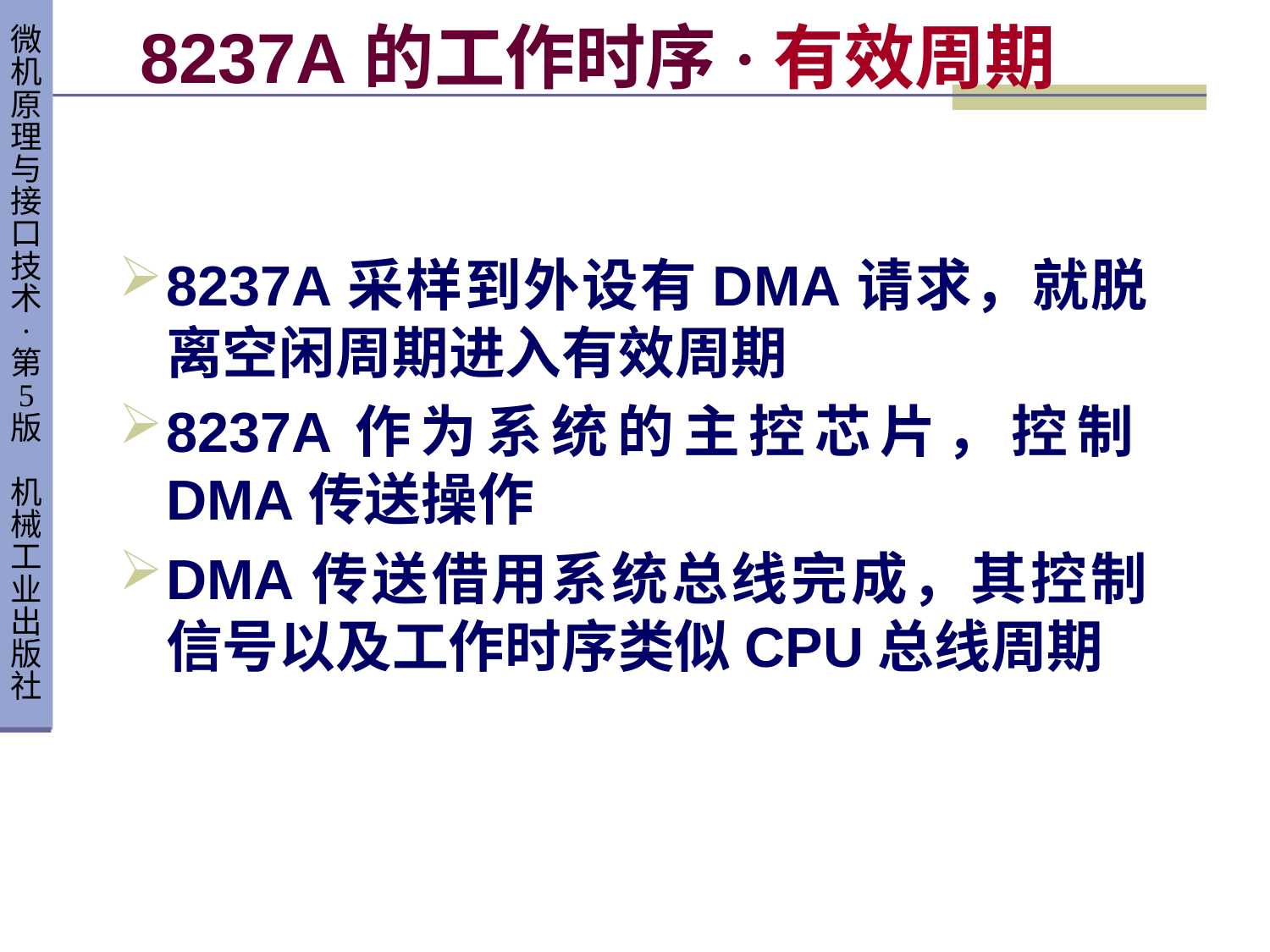

# 8237A的工作时序·有效周期
8237A采样到外设有DMA请求，就脱离空闲周期进入有效周期
8237A作为系统的主控芯片，控制DMA传送操作
DMA传送借用系统总线完成，其控制信号以及工作时序类似CPU总线周期